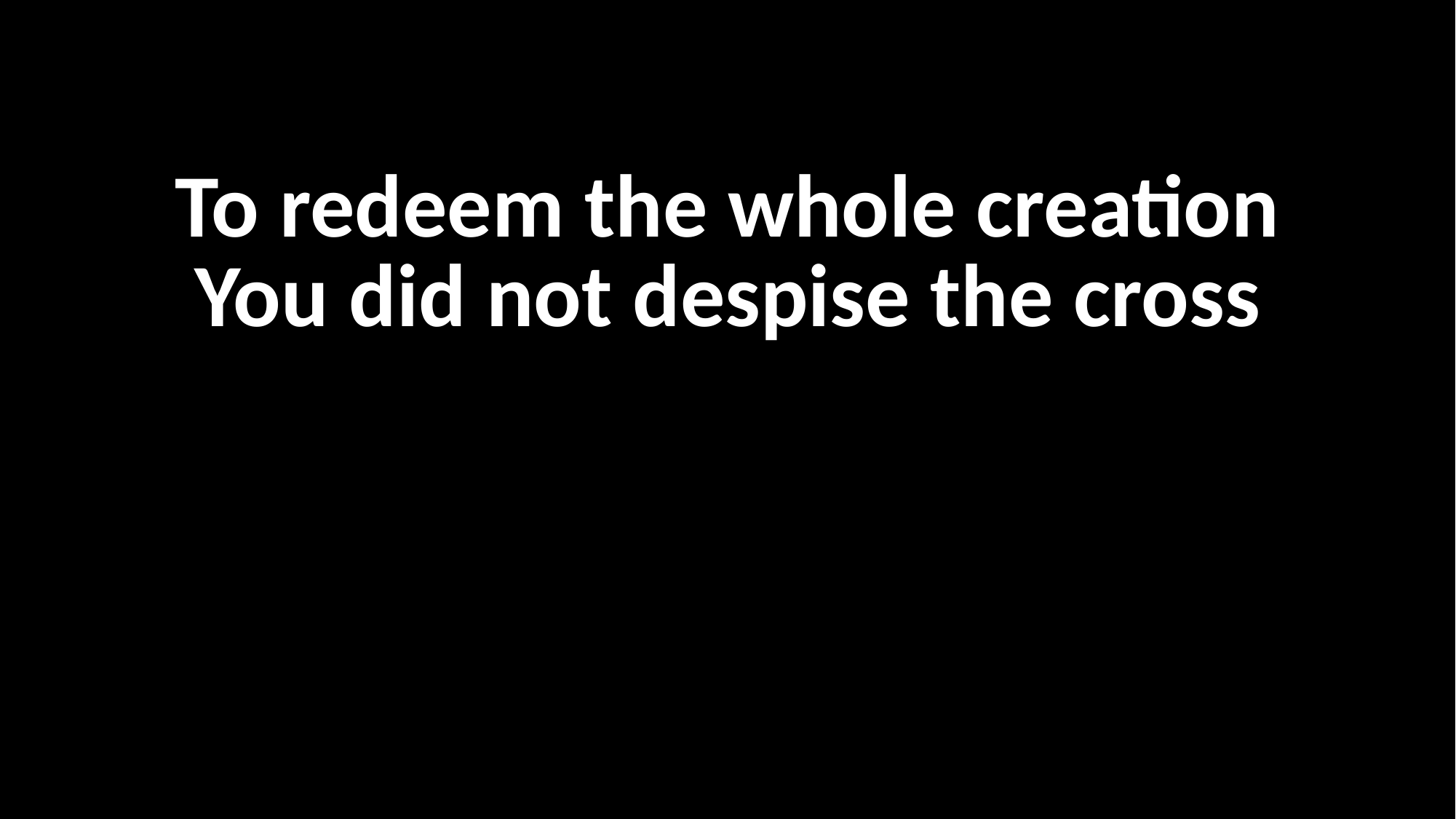

To redeem the whole creation
You did not despise the cross

할렐루야 할렐루야 할렐루야
예슈아 예슈아